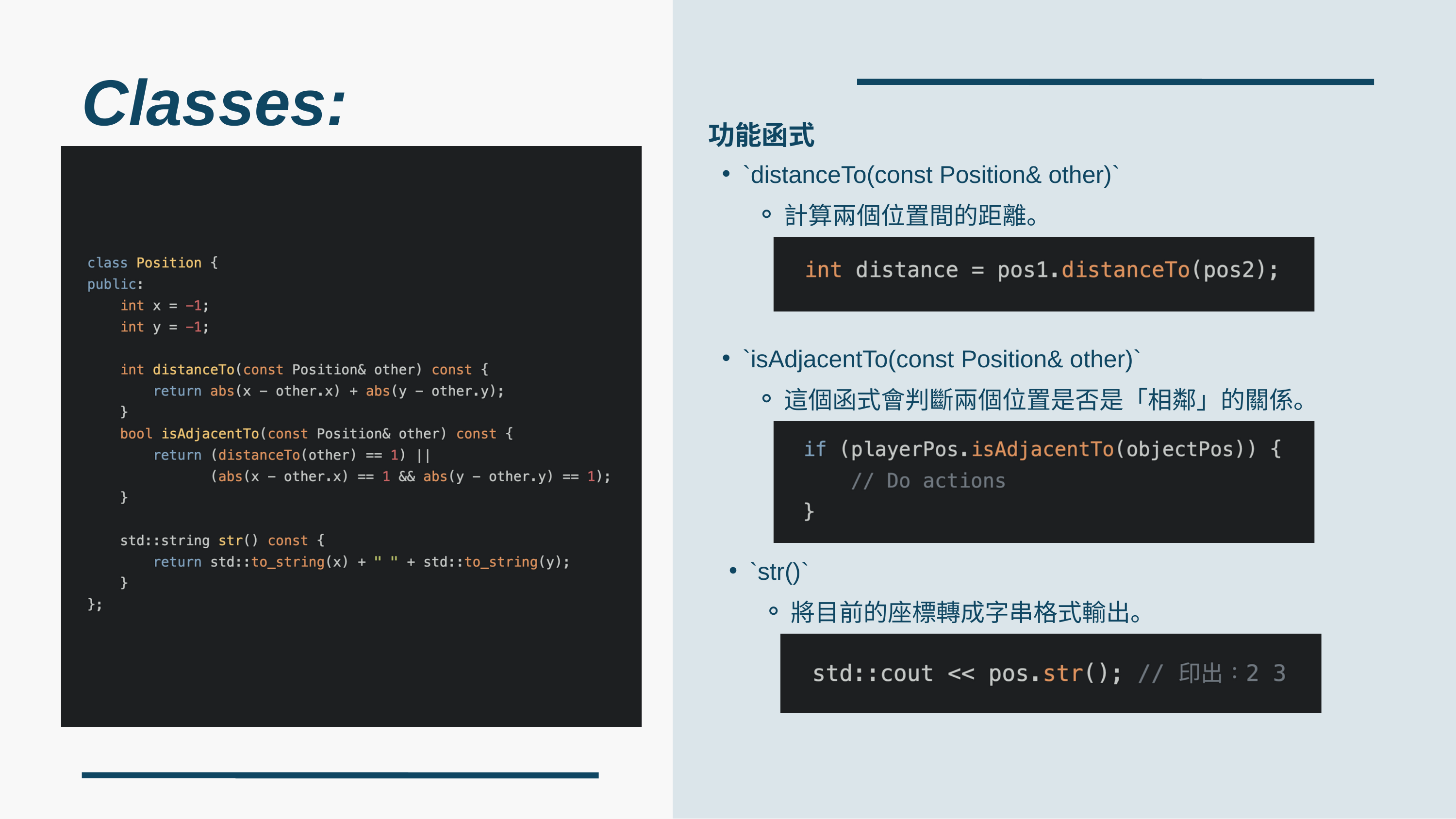

Classes: Position

功能函式

`distanceTo(const Position& other)`
計算兩個位置間的距離。

`isAdjacentTo(const Position& other)`
這個函式會判斷兩個位置是否是「相鄰」的關係。

`str()`
將目前的座標轉成字串格式輸出。